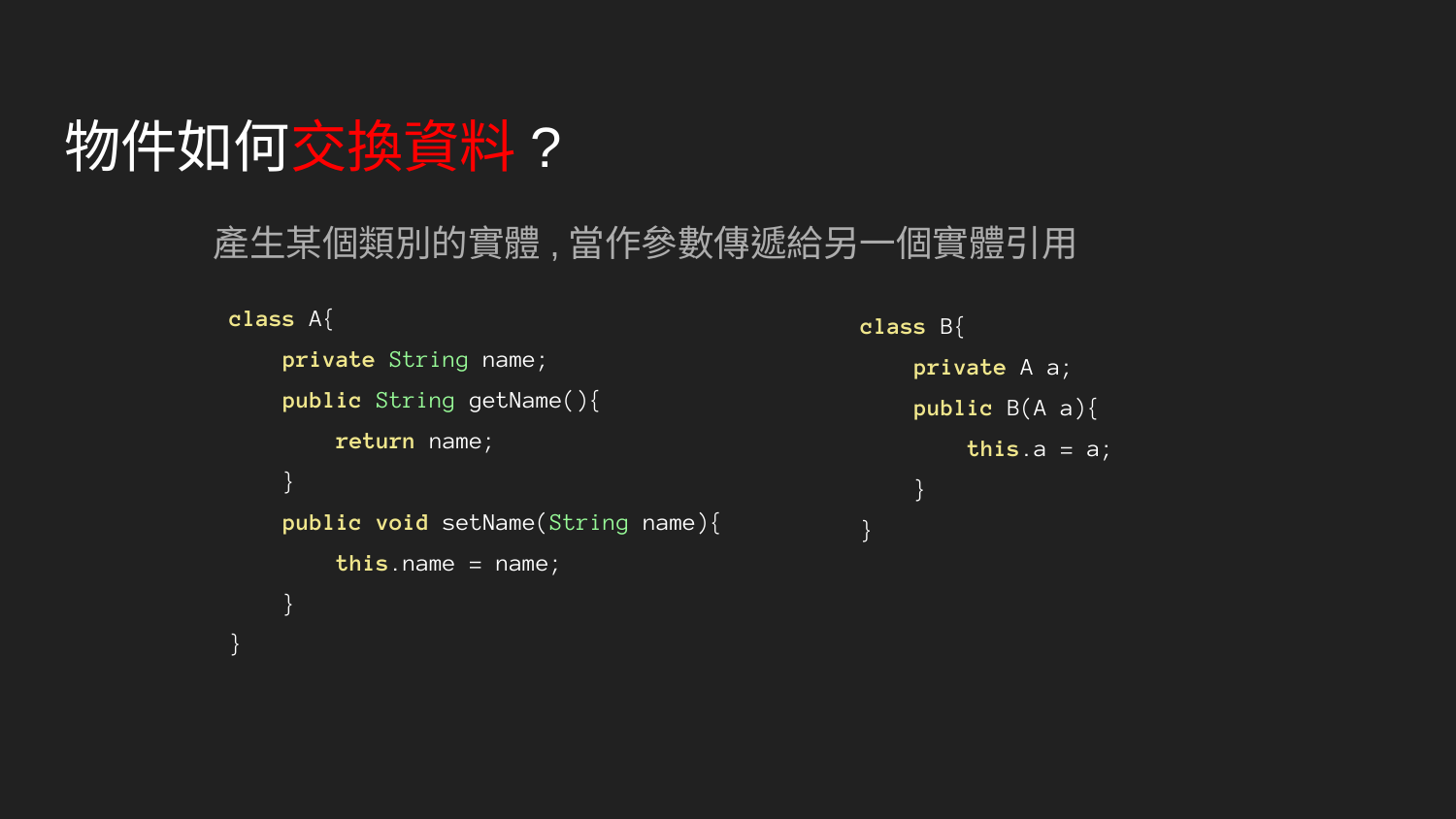

# 物件如何交換資料?
產生某個類別的實體,當作參數傳遞給另一個實體引用

class B{
    private A a;
    public B(A a){
        this.a = a;
    }
}

class A{
    private String name;
    public String getName(){
        return name;
    }
    public void setName(String name){
        this.name = name;
    }
}